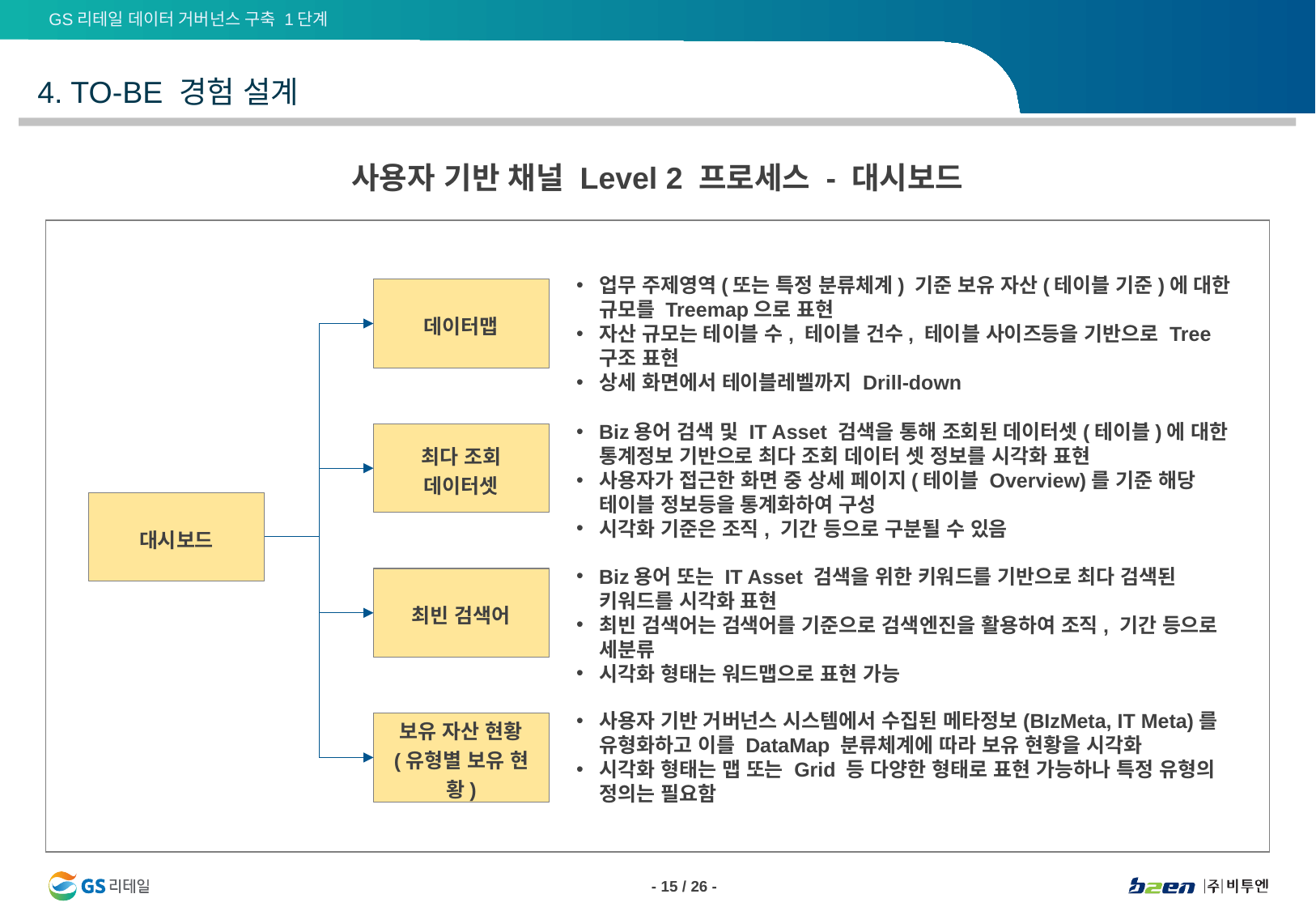

4. TO-BE 경험 설계
사용자 기반 채널 Level 2 프로세스 - 대시보드

업무 주제영역(또는 특정 분류체계) 기준 보유 자산(테이블 기준)에 대한 규모를 Treemap으로 표현
자산 규모는 테이블 수, 테이블 건수, 테이블 사이즈등을 기반으로 Tree구조 표현
상세 화면에서 테이블레벨까지 Drill-down
데이터맵
Biz용어 검색 및 IT Asset 검색을 통해 조회된 데이터셋(테이블)에 대한 통계정보 기반으로 최다 조회 데이터 셋 정보를 시각화 표현
사용자가 접근한 화면 중 상세 페이지(테이블 Overview)를 기준 해당 테이블 정보등을 통계화하여 구성
시각화 기준은 조직, 기간 등으로 구분될 수 있음
최다 조회 데이터셋
대시보드
Biz용어 또는 IT Asset 검색을 위한 키워드를 기반으로 최다 검색된 키워드를 시각화 표현
최빈 검색어는 검색어를 기준으로 검색엔진을 활용하여 조직, 기간 등으로 세분류
시각화 형태는 워드맵으로 표현 가능
최빈 검색어
사용자 기반 거버넌스 시스템에서 수집된 메타정보(BIzMeta, IT Meta)를 유형화하고 이를 DataMap 분류체계에 따라 보유 현황을 시각화
시각화 형태는 맵 또는 Grid 등 다양한 형태로 표현 가능하나 특정 유형의 정의는 필요함
보유 자산 현황
(유형별 보유 현황)